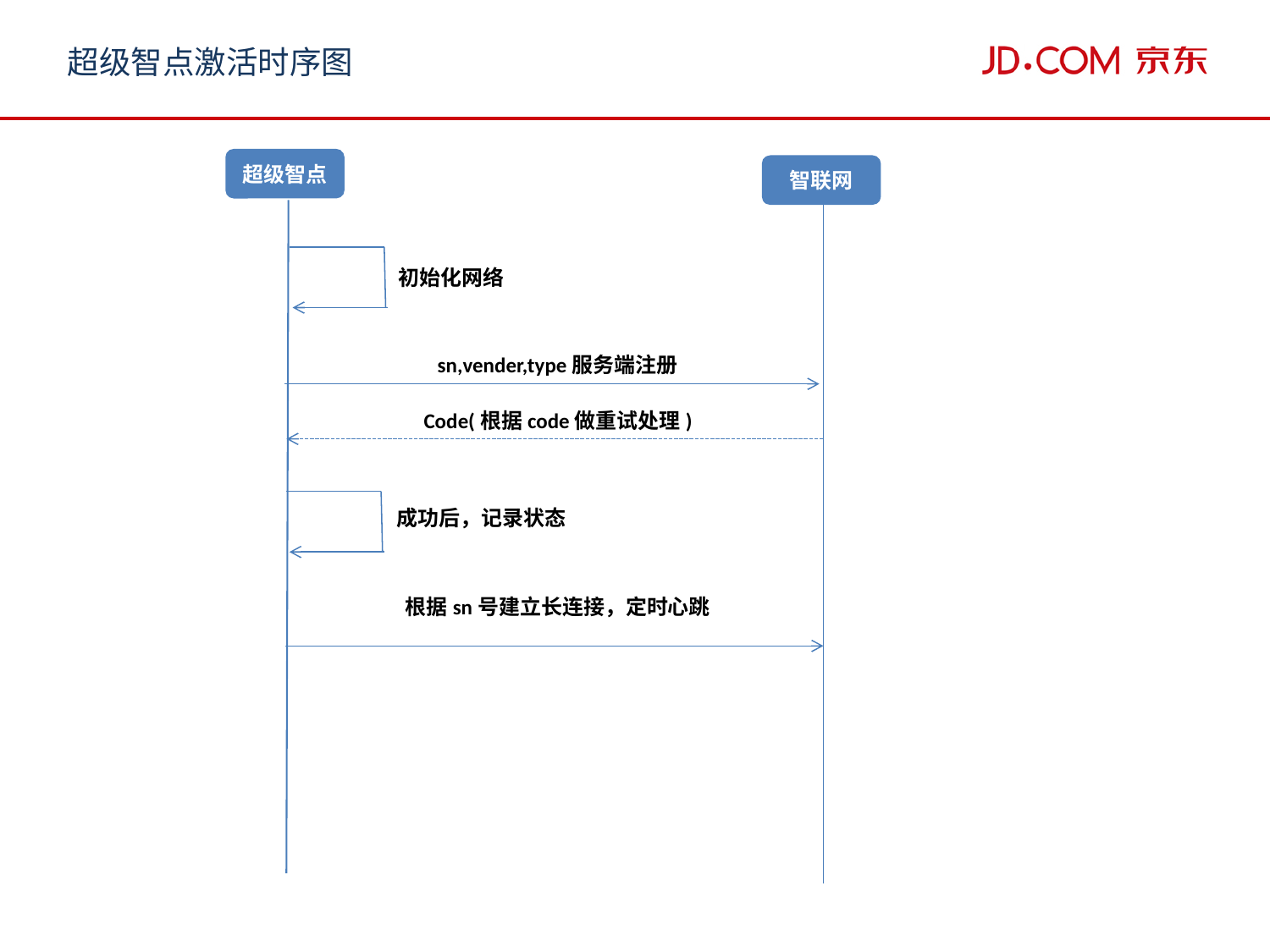

超级智点激活时序图
超级智点
智联网
初始化网络
sn,vender,type服务端注册
Code(根据code做重试处理)
成功后，记录状态
根据sn号建立长连接，定时心跳
15